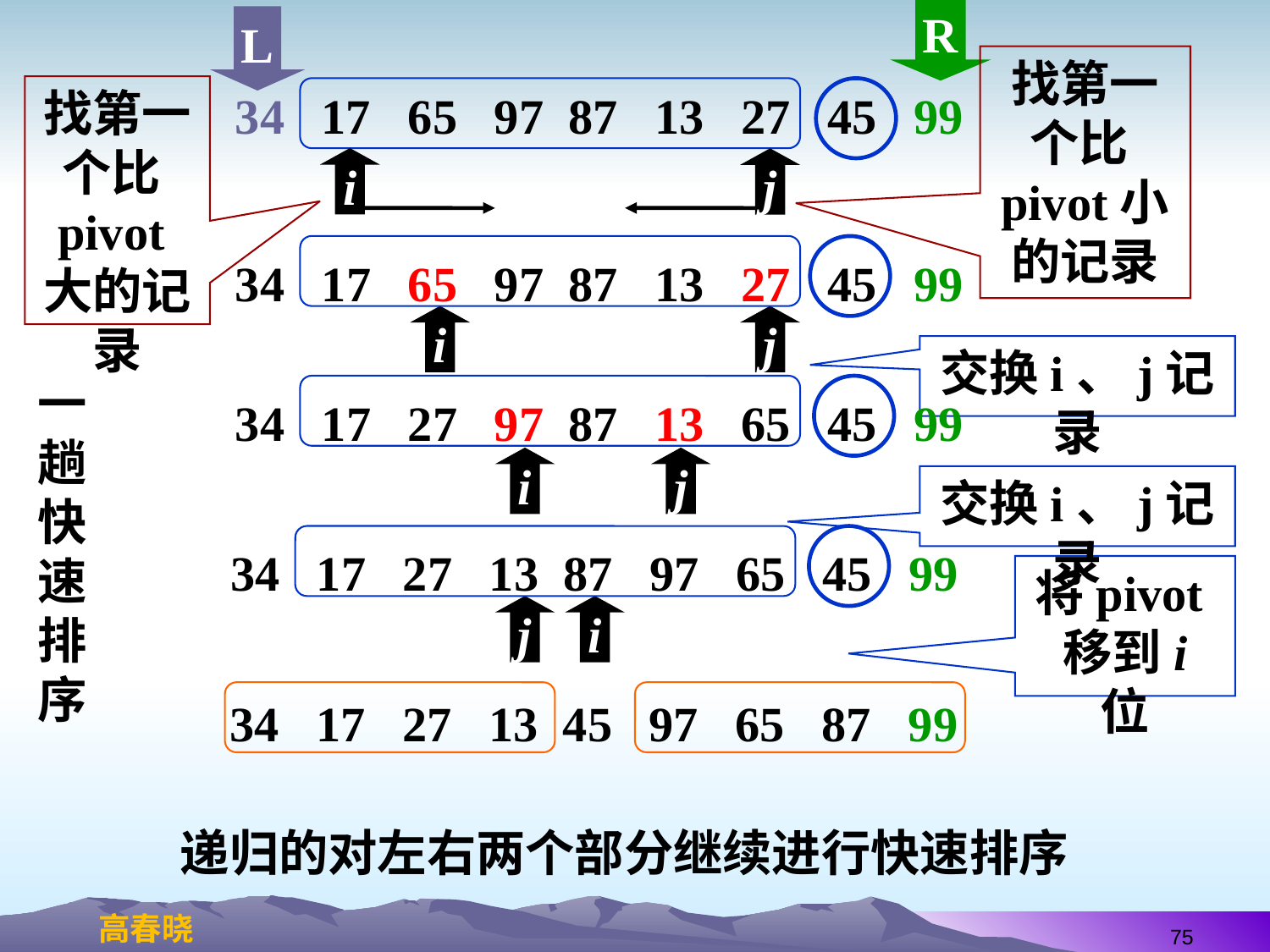

R
L
找第一个比pivot小的记录
找第一个比pivot大的记录
 34   17   65   97  87   13   27   45   99

i

j

 34   17   65   97  87   13   27   45   99
i
j
交换i、j记录
一趟快速排序

 34   17   27   97  87   13   65   45   99
i
j
交换i、j记录

 34   17   27   13  87   97   65   45   99

将pivot移到i 位
j
i

 34   17   27   13  45   97   65   87   99
递归的对左右两个部分继续进行快速排序
75